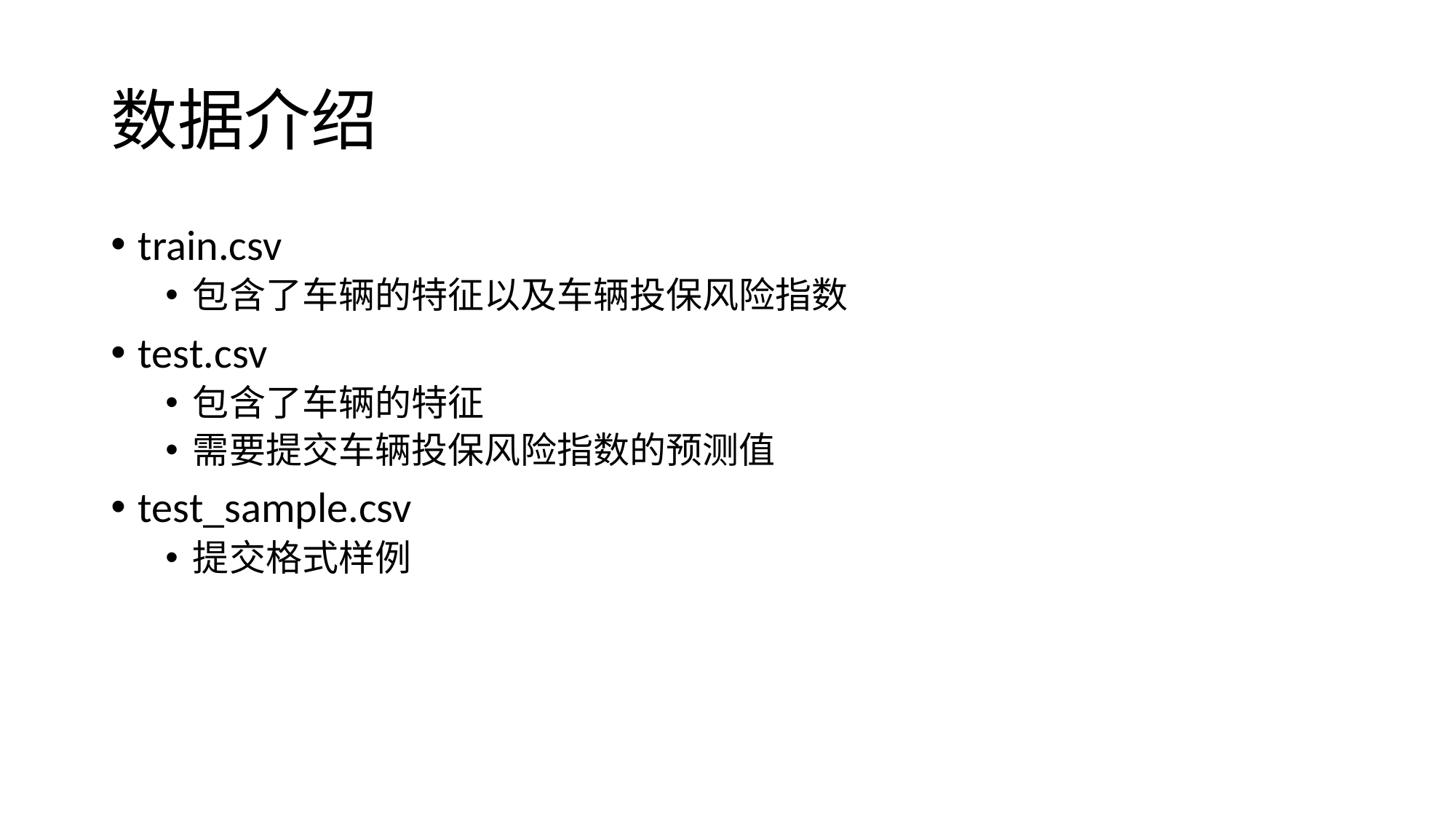

# 数据介绍
train.csv
包含了车辆的特征以及车辆投保风险指数
test.csv
包含了车辆的特征
需要提交车辆投保风险指数的预测值
test_sample.csv
提交格式样例